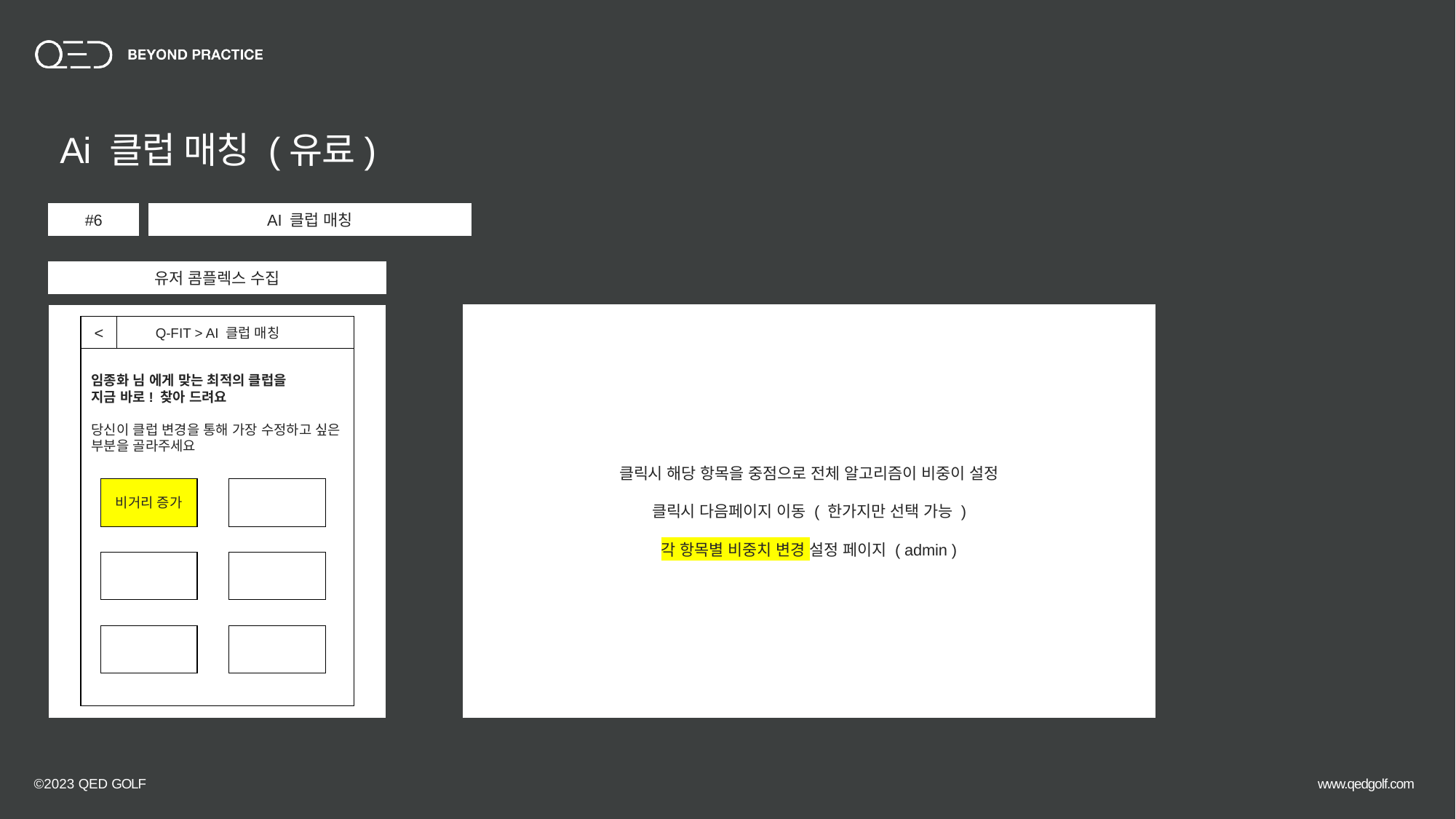

Ai 클럽 매칭 (유료)
AI 클럽 매칭
#6
유저 콤플렉스 수집
클릭시 해당 항목을 중점으로 전체 알고리즘이 비중이 설정

클릭시 다음페이지 이동 ( 한가지만 선택 가능 )

각 항목별 비중치 변경 설정 페이지 ( admin )

임종화 님 에게 맞는 최적의 클럽을
지금 바로! 찾아 드려요

당신이 클럽 변경을 통해 가장 수정하고 싶은 부분을 골라주세요

Q-FIT > AI 클럽 매칭
<

비거리 증가